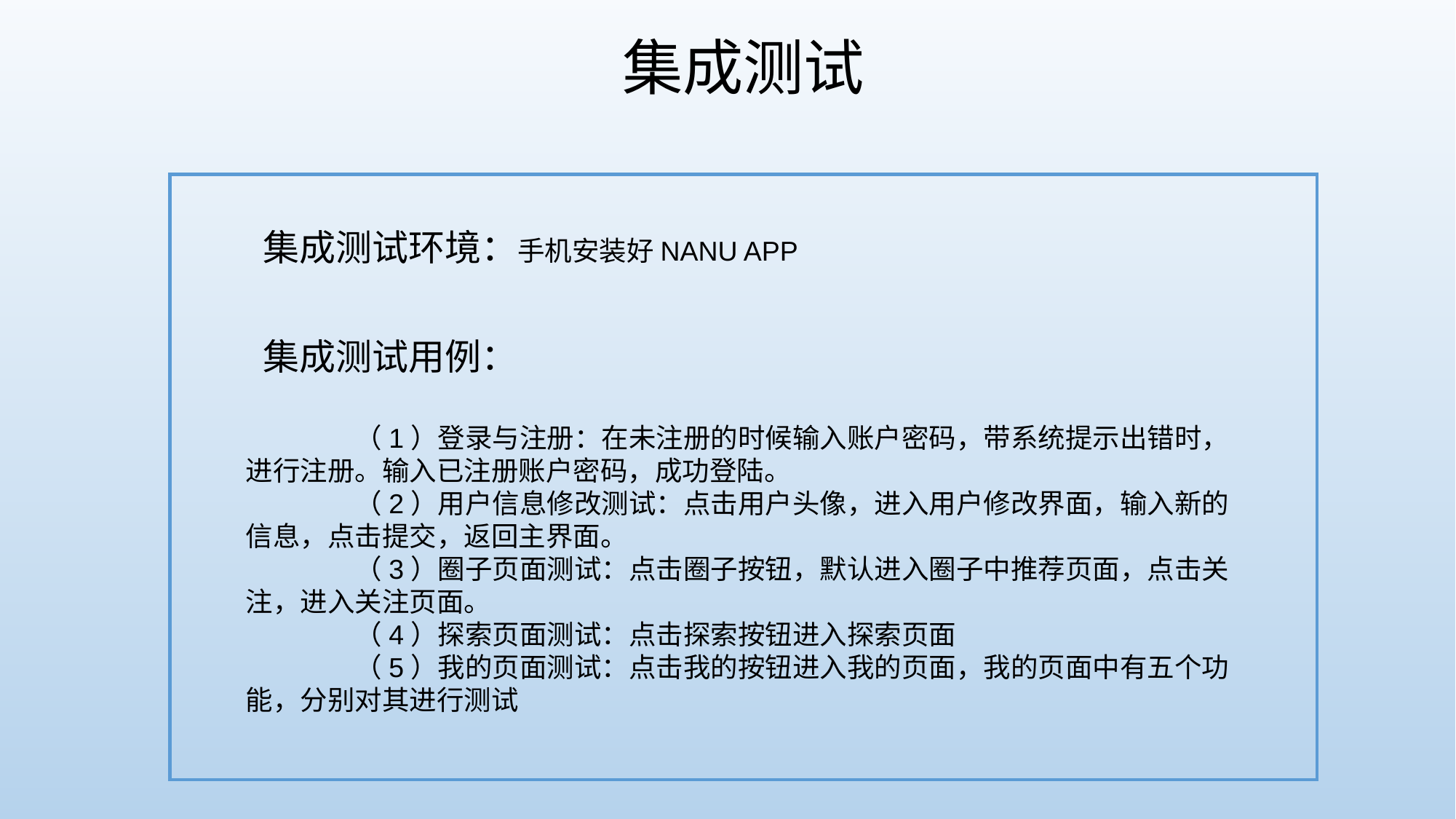

集成测试

 集成测试环境：手机安装好NANU APP

 集成测试用例：

	（1）登录与注册：在未注册的时候输入账户密码，带系统提示出错时，进行注册。输入已注册账户密码，成功登陆。
	（2）用户信息修改测试：点击用户头像，进入用户修改界面，输入新的信息，点击提交，返回主界面。
	（3）圈子页面测试：点击圈子按钮，默认进入圈子中推荐页面，点击关注，进入关注页面。
	（4）探索页面测试：点击探索按钮进入探索页面
	（5）我的页面测试：点击我的按钮进入我的页面，我的页面中有五个功能，分别对其进行测试